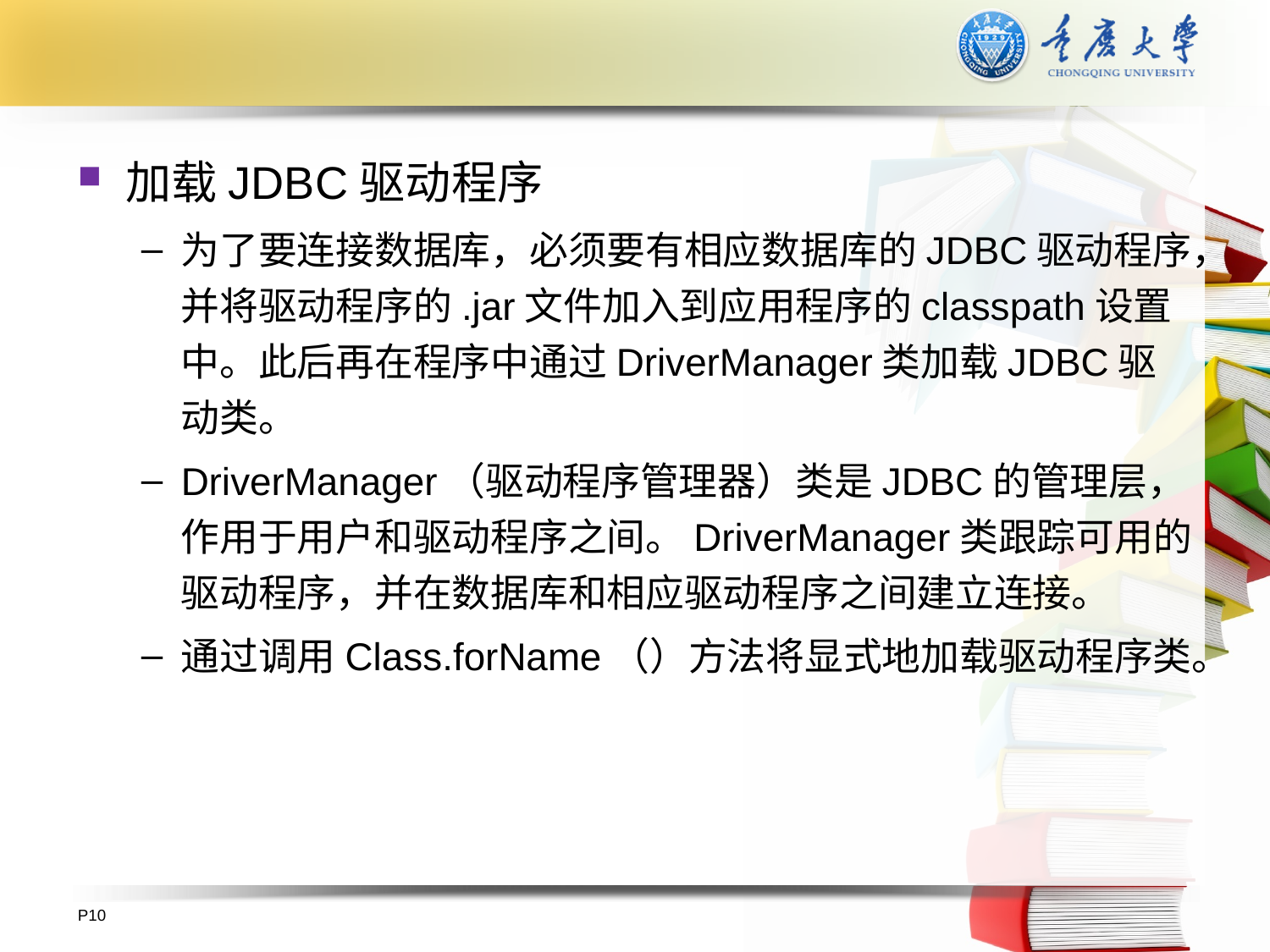

#
加载JDBC驱动程序
为了要连接数据库，必须要有相应数据库的JDBC驱动程序，并将驱动程序的.jar文件加入到应用程序的classpath设置中。此后再在程序中通过DriverManager类加载JDBC驱动类。
DriverManager（驱动程序管理器）类是JDBC的管理层，作用于用户和驱动程序之间。DriverManager类跟踪可用的驱动程序，并在数据库和相应驱动程序之间建立连接。
通过调用Class.forName（）方法将显式地加载驱动程序类。
P10